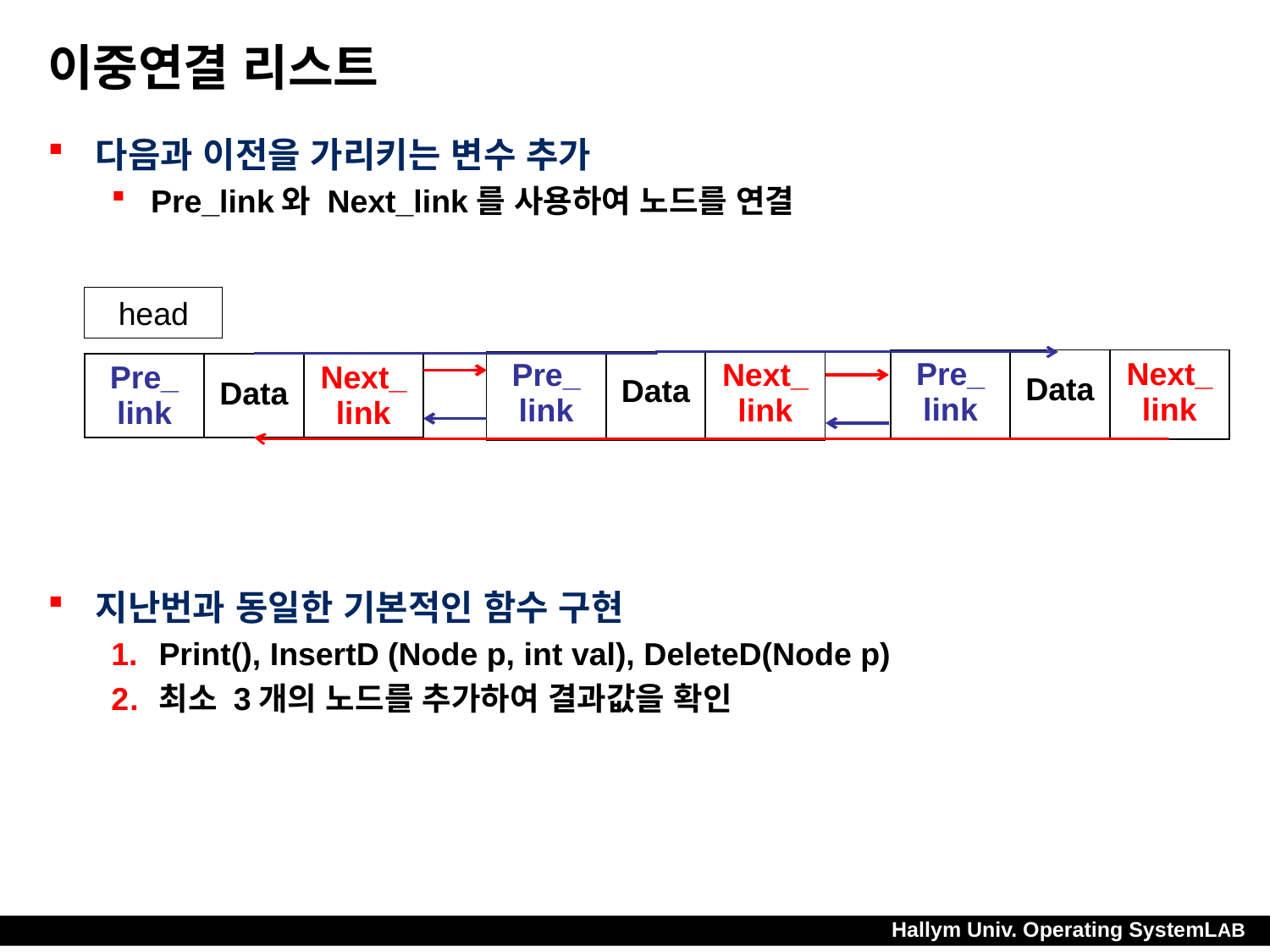

# 이중연결 리스트
다음과 이전을 가리키는 변수 추가
Pre_link와 Next_link를 사용하여 노드를 연결

지난번과 동일한 기본적인 함수 구현
Print(), InsertD (Node p, int val), DeleteD(Node p)
최소 3개의 노드를 추가하여 결과값을 확인

head
| Pre\_ link | Data | Next\_ link |
| --- | --- | --- |
| Pre\_ link | Data | Next\_ link |
| --- | --- | --- |

| Pre\_ link | Data | Next\_ link |
| --- | --- | --- |